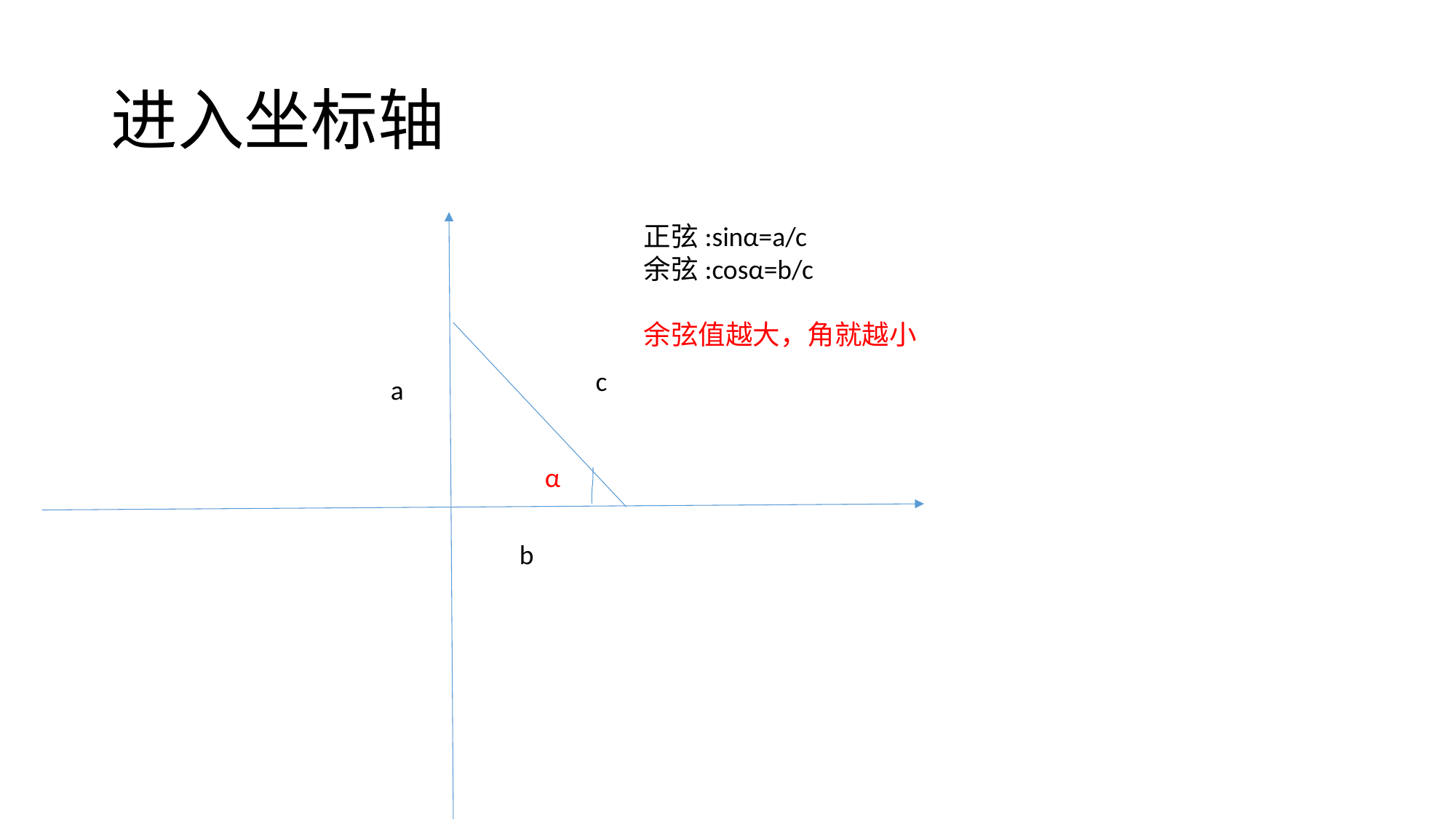

# 进入坐标轴

正弦:sinα=a/c
余弦:cosα=b/c

余弦值越大，角就越小

c
a
α
b